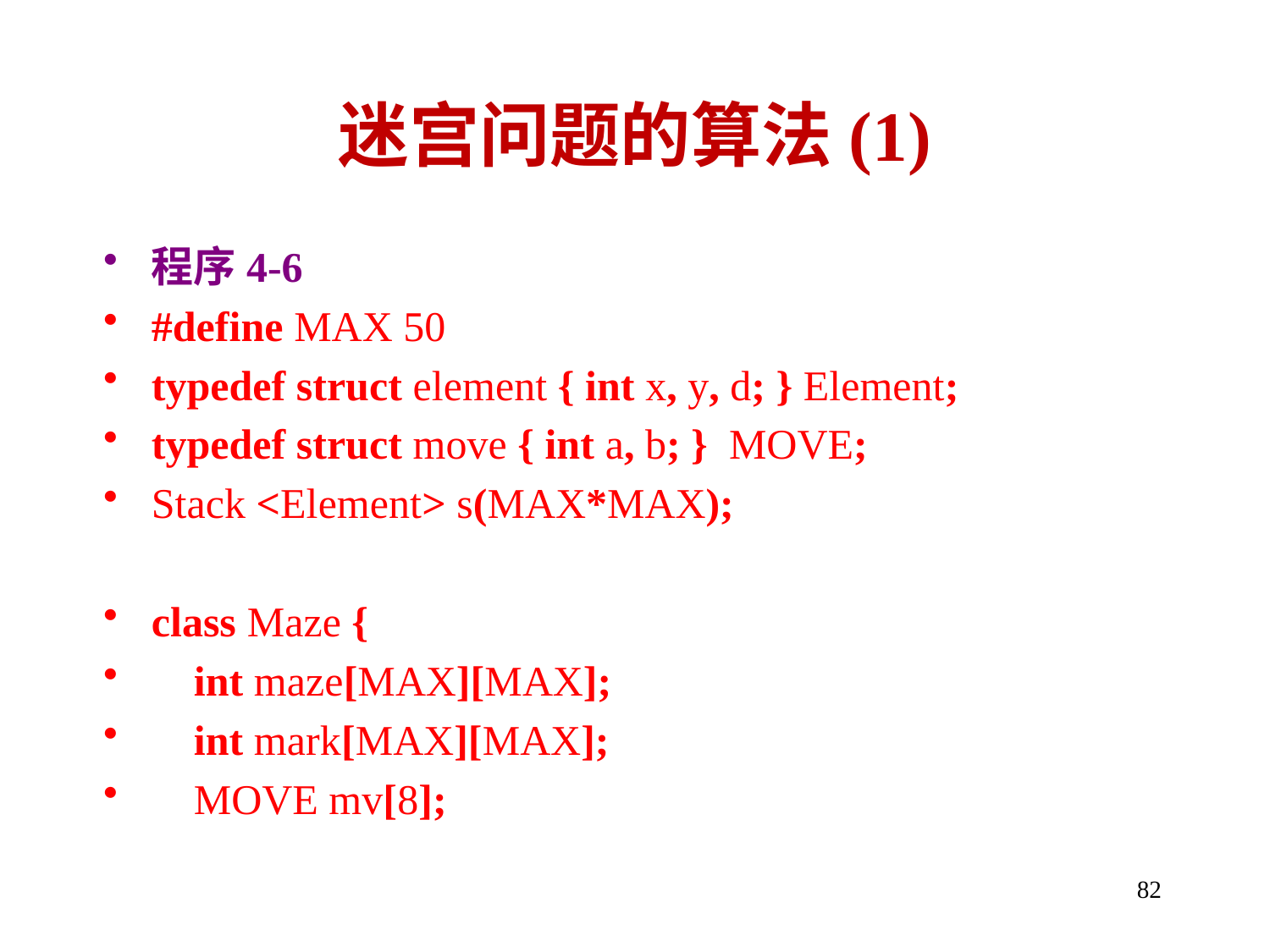

迷宫问题的算法(1)
程序4-6
#define MAX 50
typedef struct element { int x, y, d; } Element;
typedef struct move { int a, b; }  MOVE;
Stack <Element> s(MAX*MAX);

class Maze {
    int maze[MAX][MAX];
    int mark[MAX][MAX];
    MOVE mv[8];

82